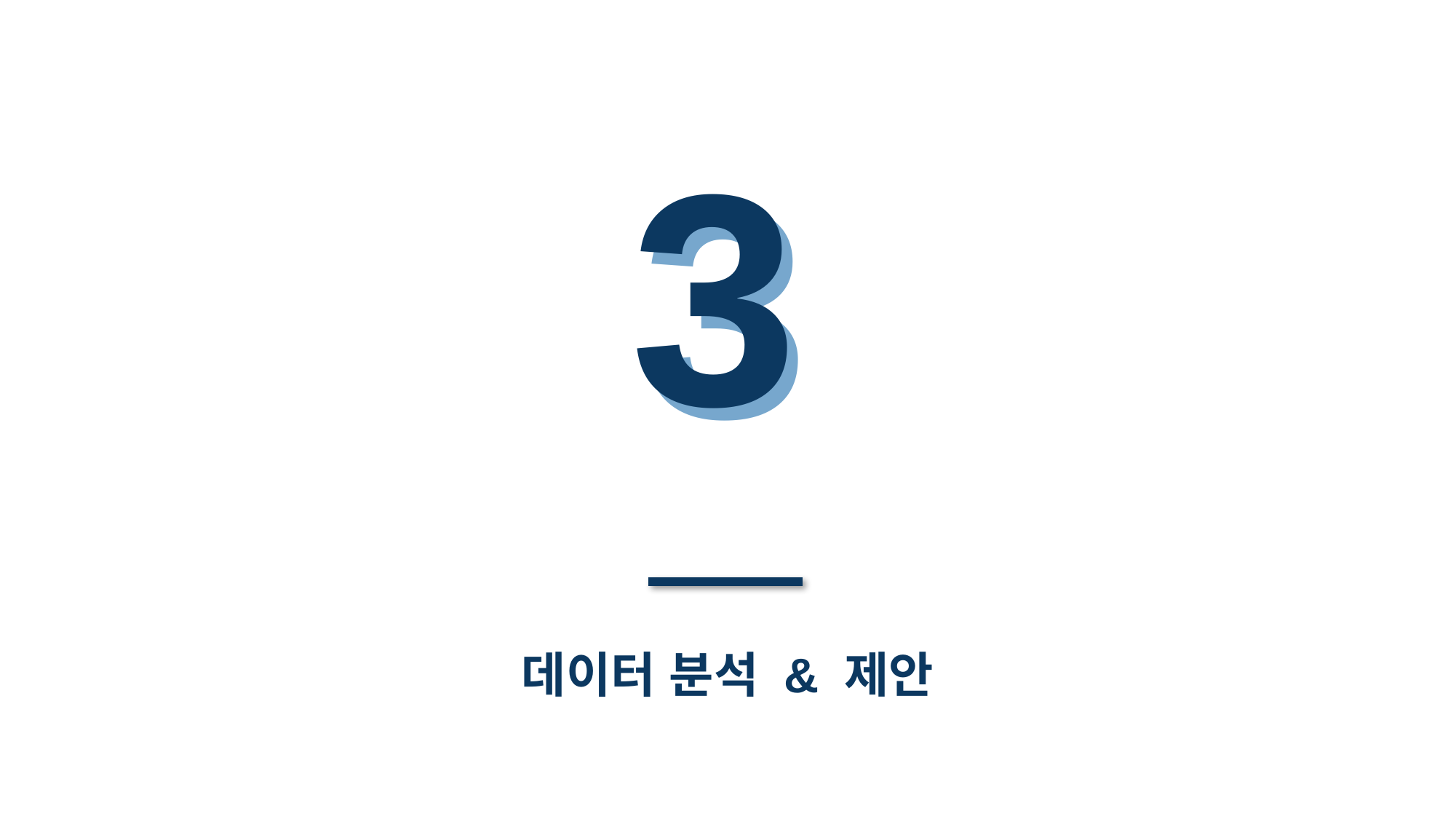

3
# 3
데이터 분석 & 제안